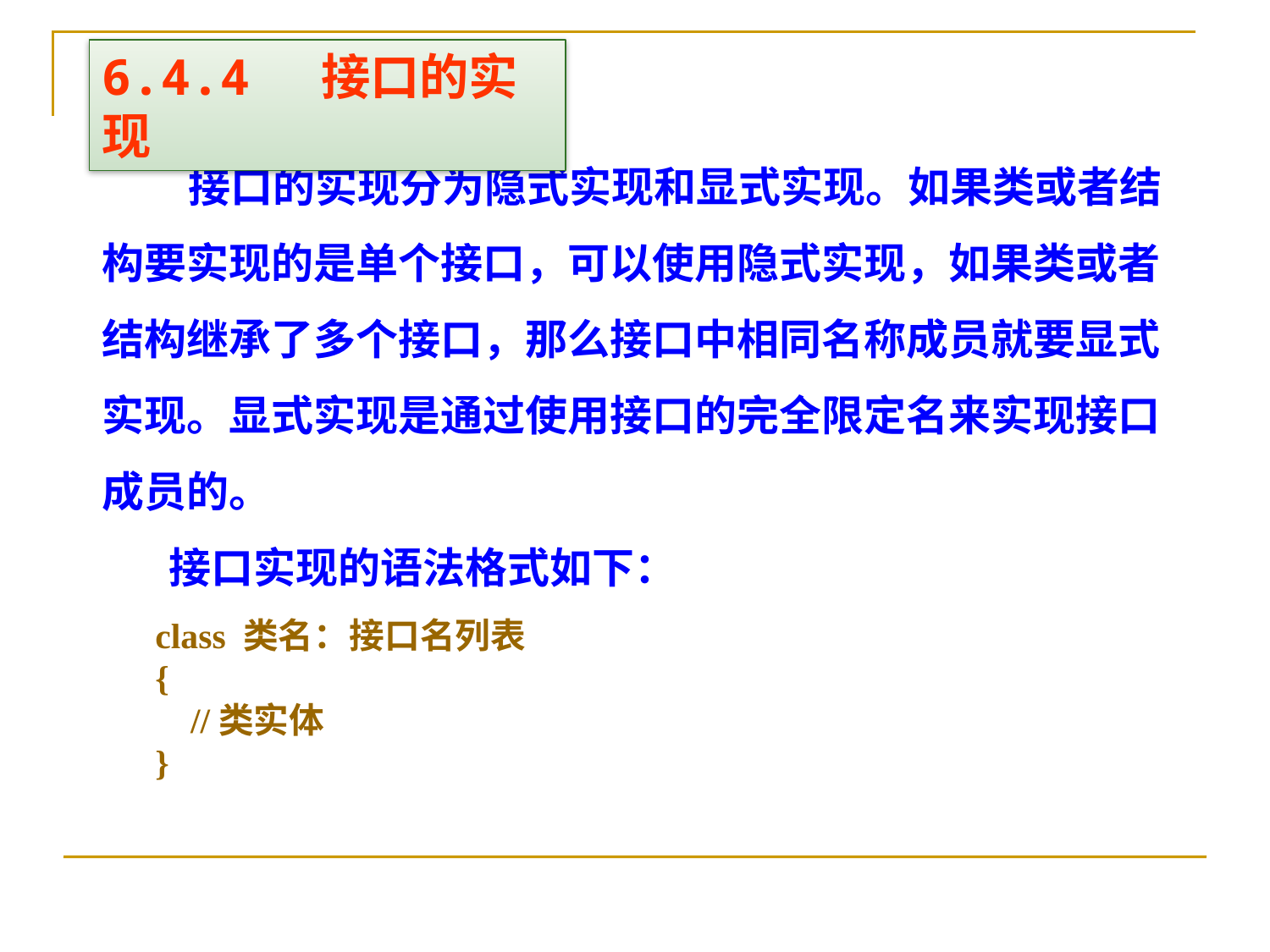

6.4.4  接口的实现
        接口的实现分为隐式实现和显式实现。如果类或者结构要实现的是单个接口，可以使用隐式实现，如果类或者结构继承了多个接口，那么接口中相同名称成员就要显式实现。显式实现是通过使用接口的完全限定名来实现接口成员的。
      接口实现的语法格式如下：
      class 类名：接口名列表
      {
          //类实体
      }